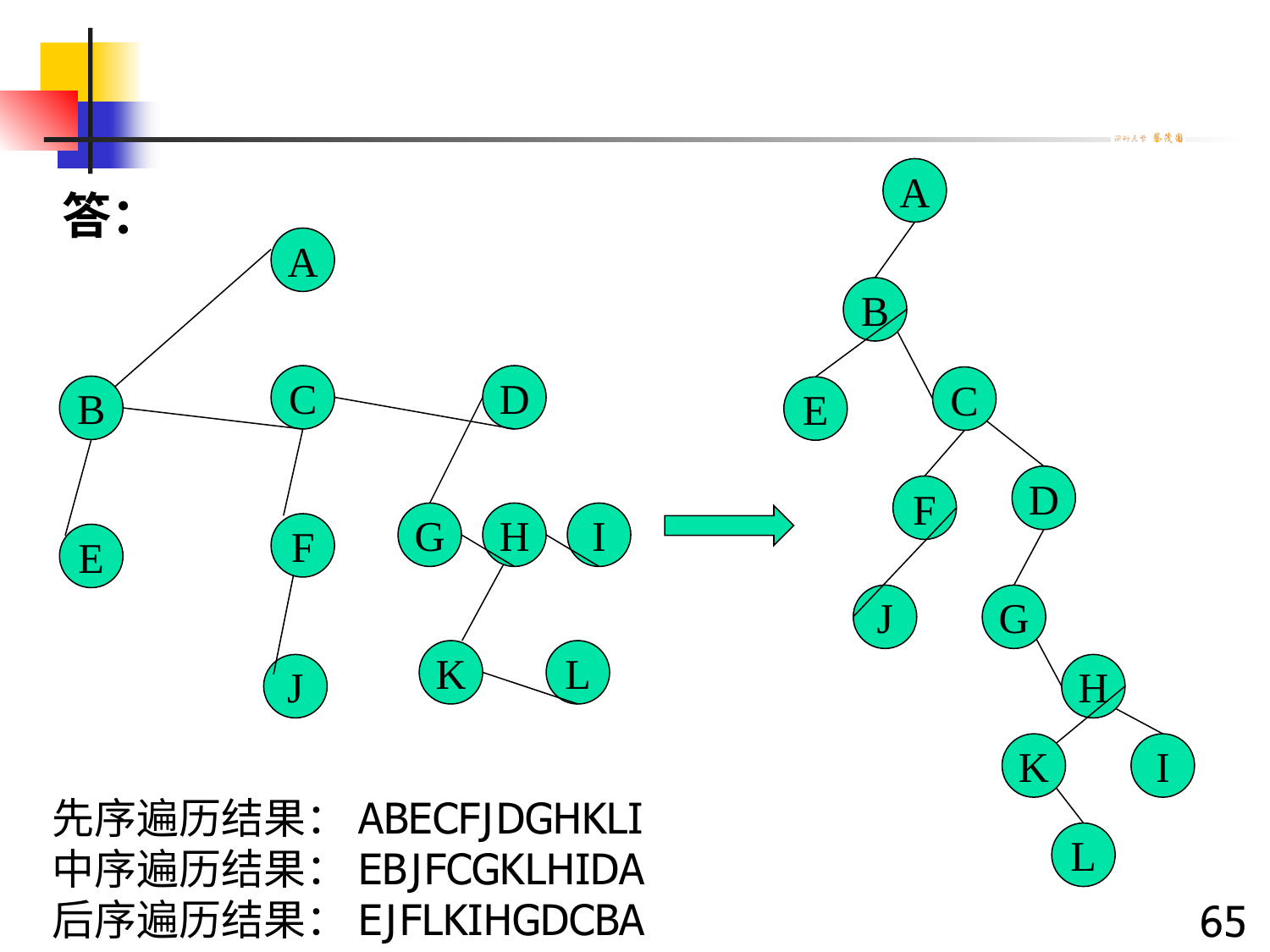

A
B
C
E
D
F
J
G
H
K
I
L
答：
A

C
D
B

G
H
I
F
E

K
L
J

先序遍历结果：ABECFJDGHKLI
中序遍历结果：EBJFCGKLHIDA
后序遍历结果：EJFLKIHGDCBA
65